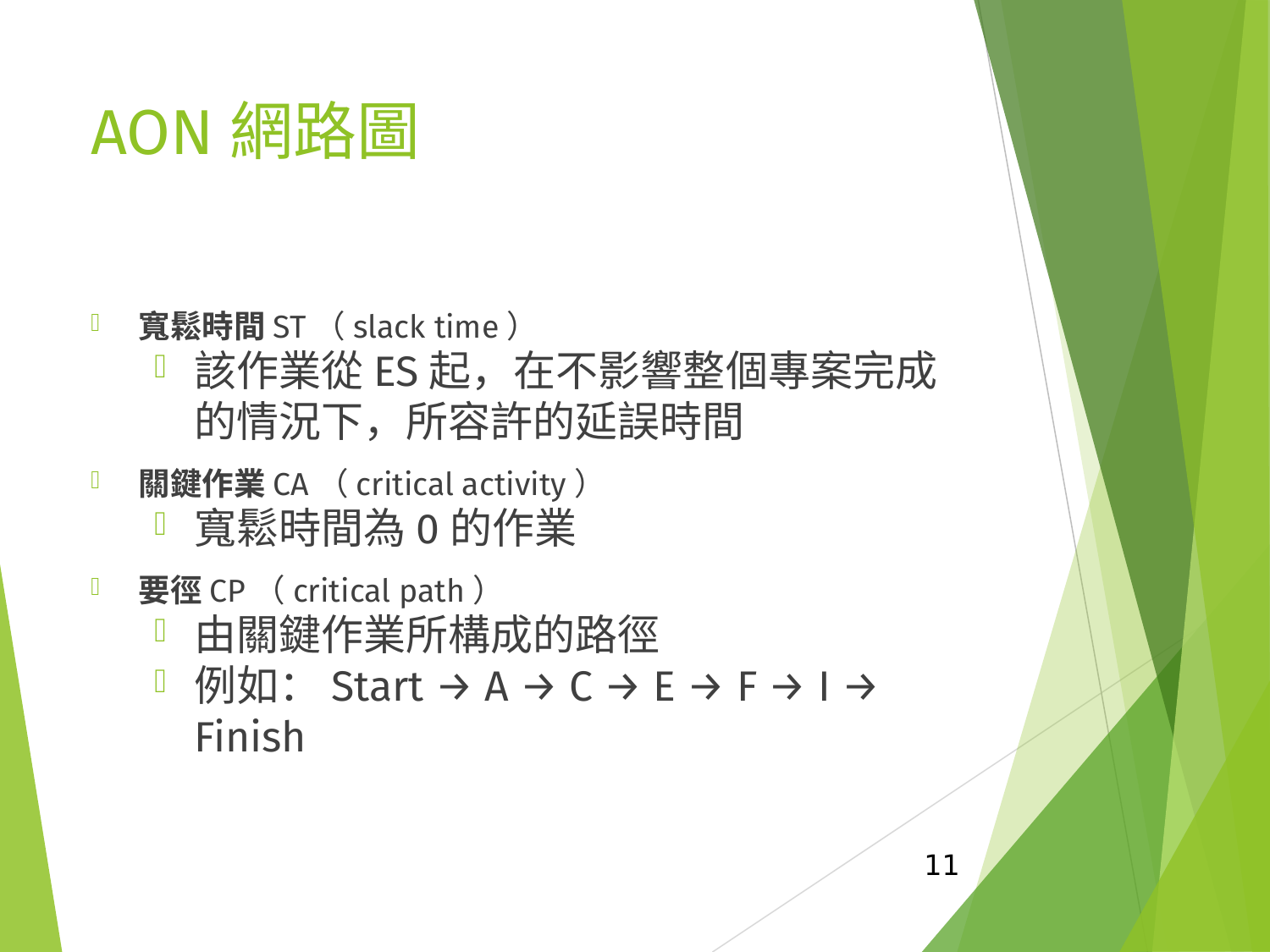

AON網路圖
寬鬆時間ST（slack time）
該作業從ES起，在不影響整個專案完成的情況下，所容許的延誤時間
關鍵作業CA（critical activity）
寬鬆時間為0的作業
要徑CP（critical path）
由關鍵作業所構成的路徑
例如：Start → A → C → E → F → I → Finish
11